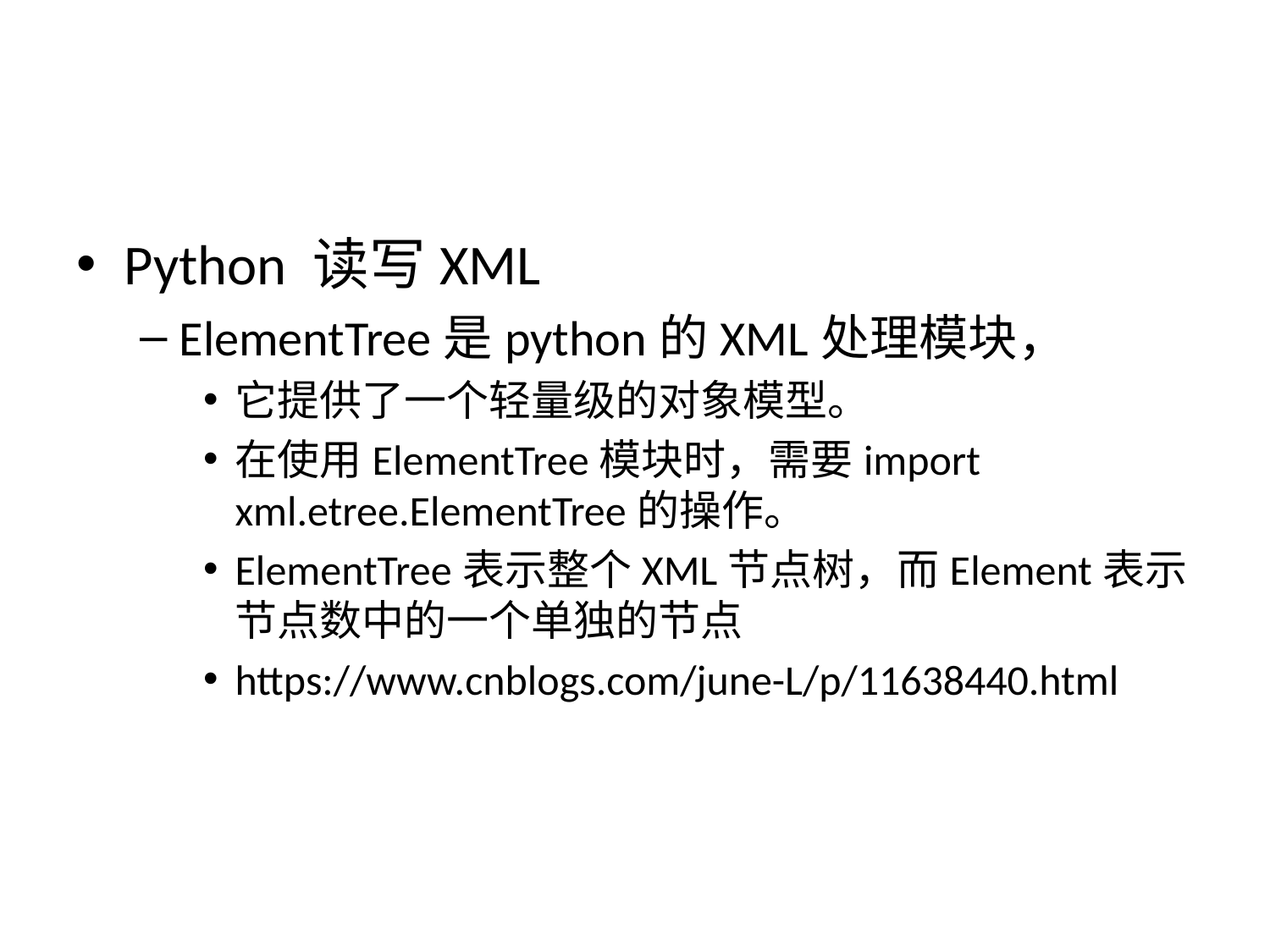

#
Python 读写XML
ElementTree是python的XML处理模块，
它提供了一个轻量级的对象模型。
在使用ElementTree模块时，需要import xml.etree.ElementTree的操作。
ElementTree表示整个XML节点树，而Element表示节点数中的一个单独的节点
https://www.cnblogs.com/june-L/p/11638440.html